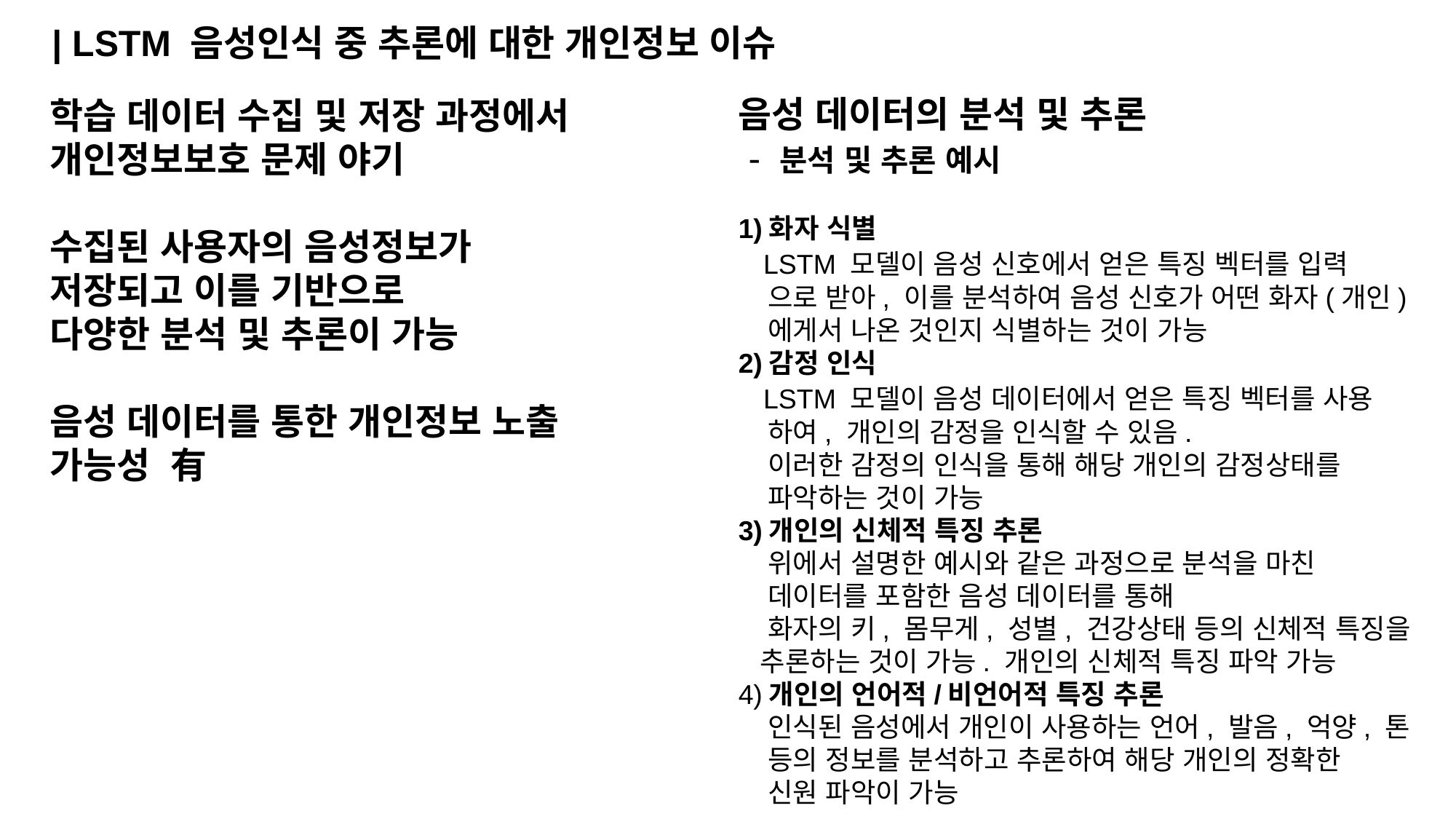

| LSTM 음성인식 중 추론에 대한 개인정보 이슈
음성 데이터의 분석 및 추론
 - 분석 및 추론 예시

1)화자 식별
   LSTM 모델이 음성 신호에서 얻은 특징 벡터를 입력
   으로 받아, 이를 분석하여 음성 신호가 어떤 화자(개인)
   에게서 나온 것인지 식별하는 것이 가능
2)감정 인식
   LSTM 모델이 음성 데이터에서 얻은 특징 벡터를 사용
   하여, 개인의 감정을 인식할 수 있음.
   이러한 감정의 인식을 통해 해당 개인의 감정상태를
   파악하는 것이 가능
3)개인의 신체적 특징 추론
   위에서 설명한 예시와 같은 과정으로 분석을 마친
   데이터를 포함한 음성 데이터를 통해
   화자의 키, 몸무게, 성별, 건강상태 등의 신체적 특징을
  추론하는 것이 가능. 개인의 신체적 특징 파악 가능
4)개인의 언어적/비언어적 특징 추론
   인식된 음성에서 개인이 사용하는 언어, 발음, 억양, 톤
   등의 정보를 분석하고 추론하여 해당 개인의 정확한
   신원 파악이 가능
학습 데이터 수집 및 저장 과정에서 개인정보보호 문제 야기

수집된 사용자의 음성정보가
저장되고 이를 기반으로
다양한 분석 및 추론이 가능

음성 데이터를 통한 개인정보 노출
가능성  有